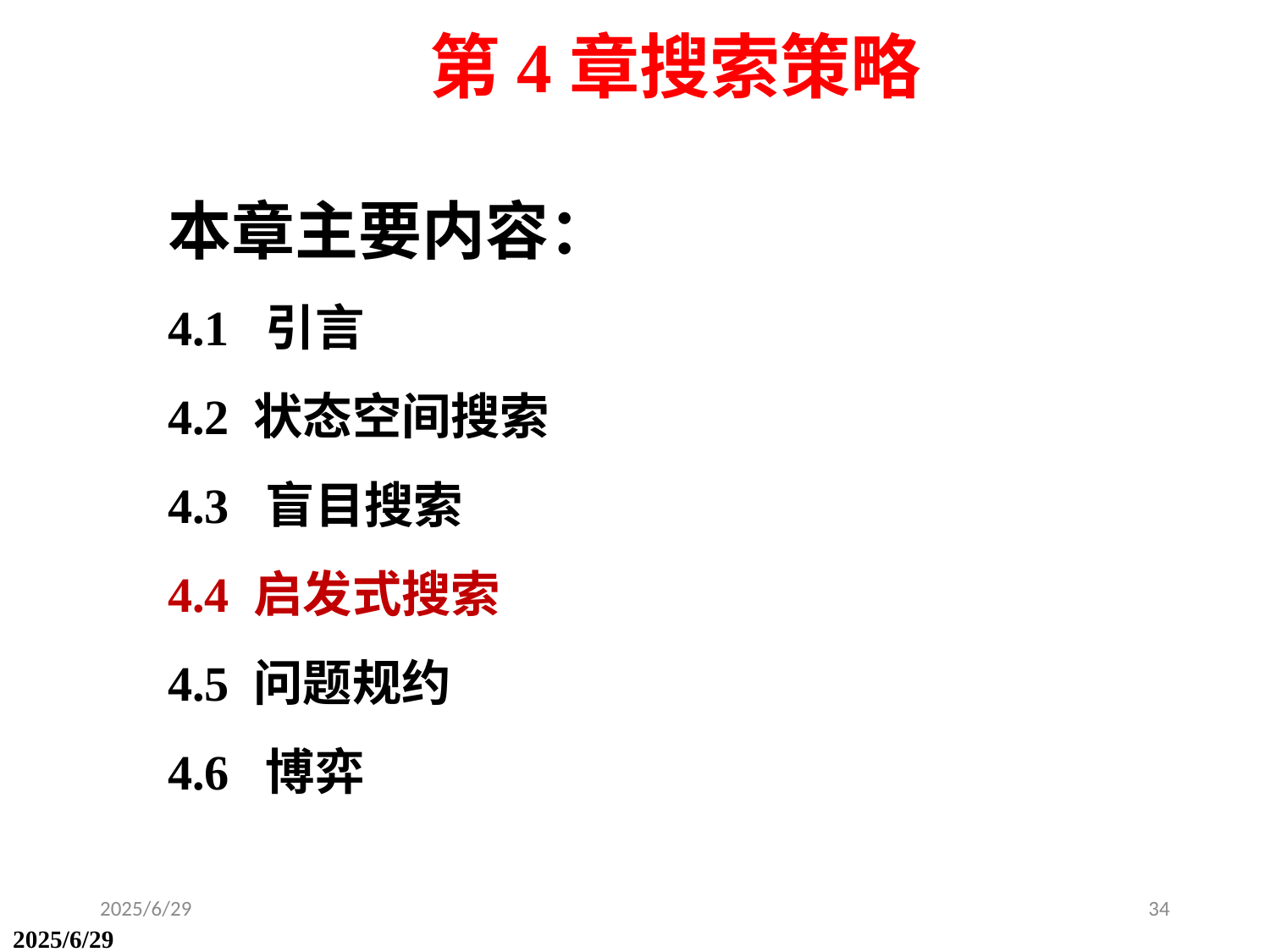

# 第4章搜索策略
本章主要内容：
4.1  引言
4.2 状态空间搜索
4.3  盲目搜索
4.4 启发式搜索
4.5 问题规约
4.6  博弈
2025/6/29
34
2025/6/29